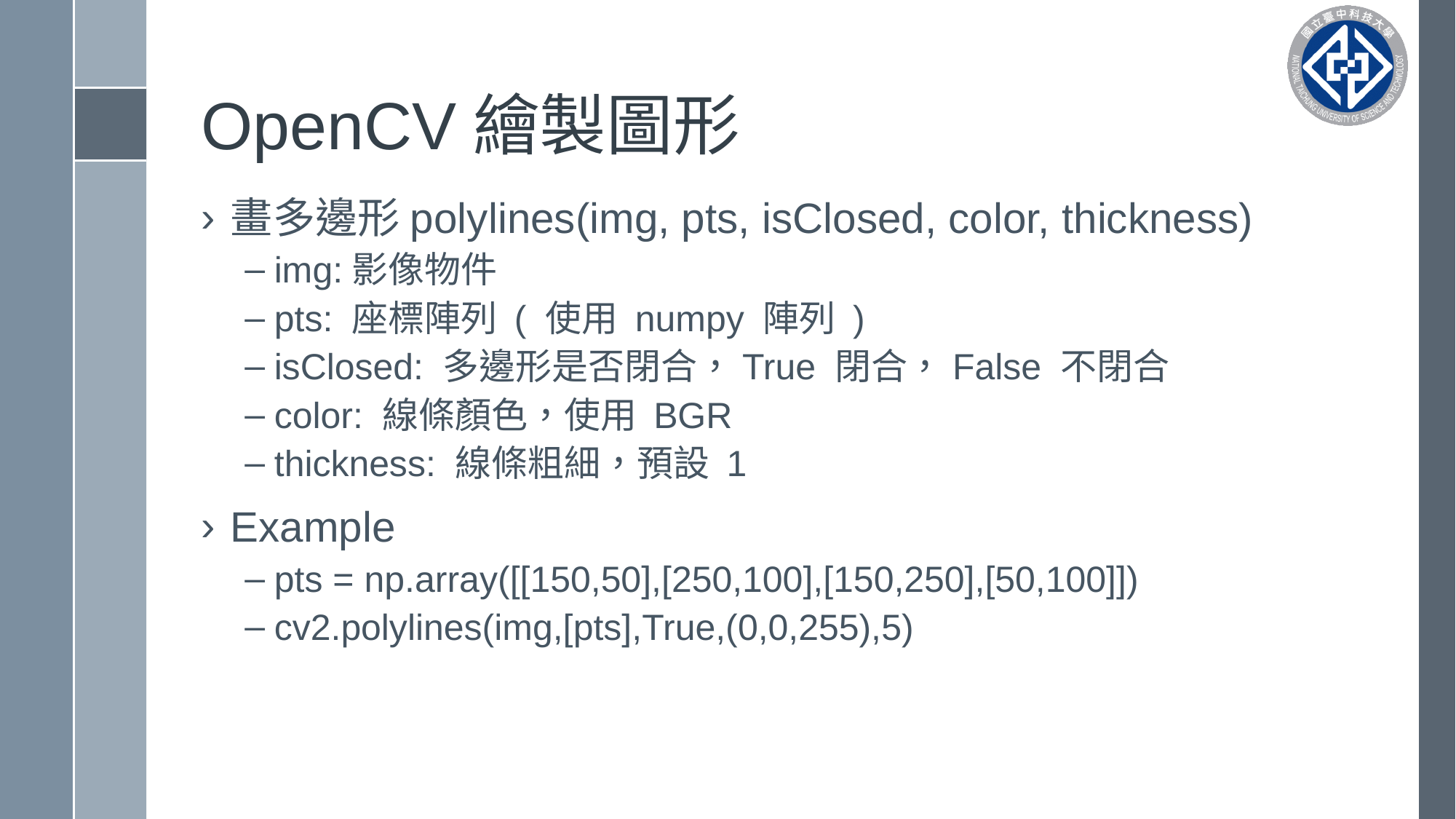

# OpenCV繪製圖形
畫多邊形polylines(img, pts, isClosed, color, thickness)
img:影像物件
pts: 座標陣列 ( 使用 numpy 陣列 )
isClosed: 多邊形是否閉合，True 閉合，False 不閉合
color: 線條顏色，使用 BGR
thickness: 線條粗細，預設 1
Example
pts = np.array([[150,50],[250,100],[150,250],[50,100]])
cv2.polylines(img,[pts],True,(0,0,255),5)